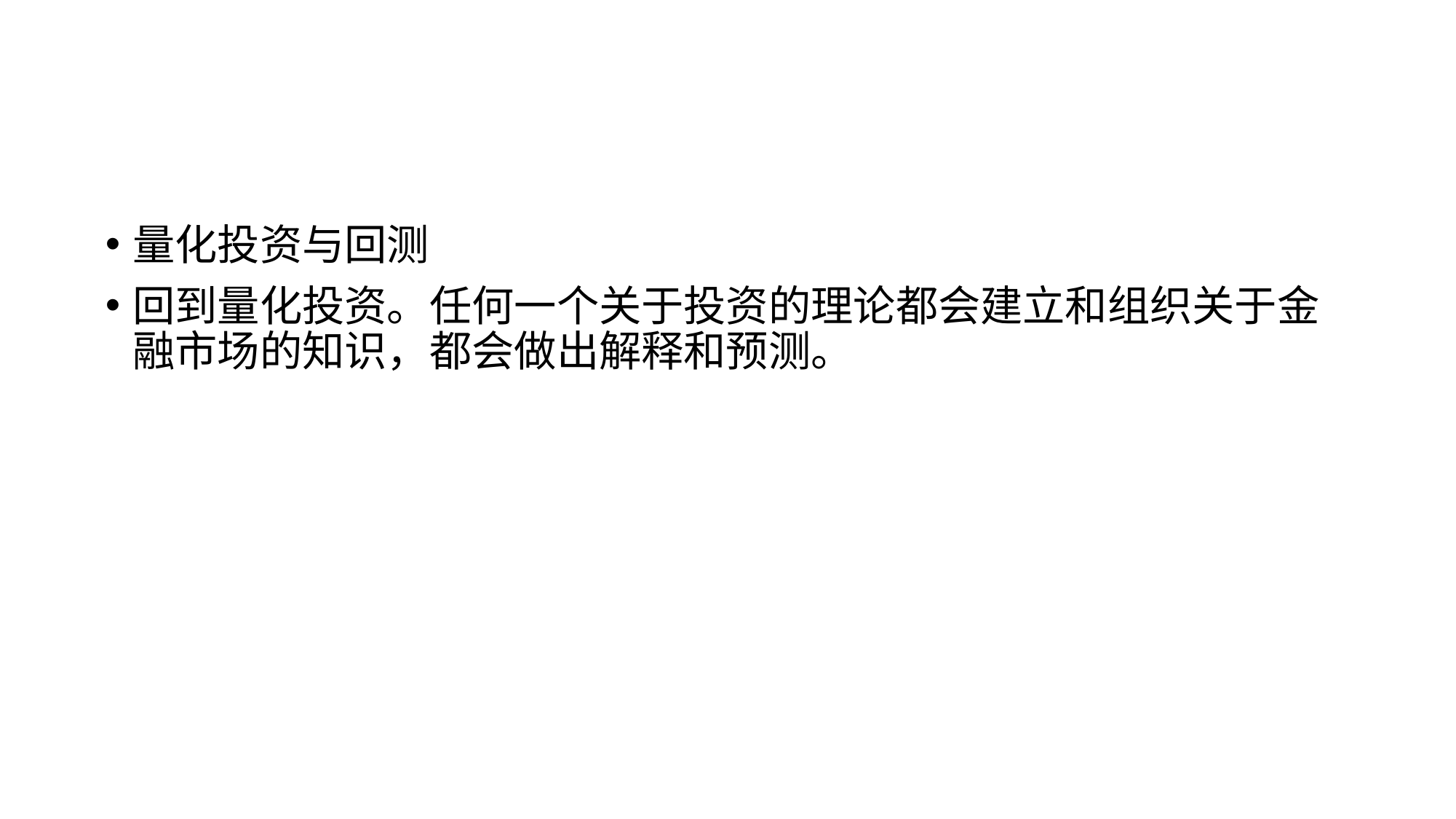

#
量化投资与回测
回到量化投资。任何一个关于投资的理论都会建立和组织关于金融市场的知识，都会做出解释和预测。